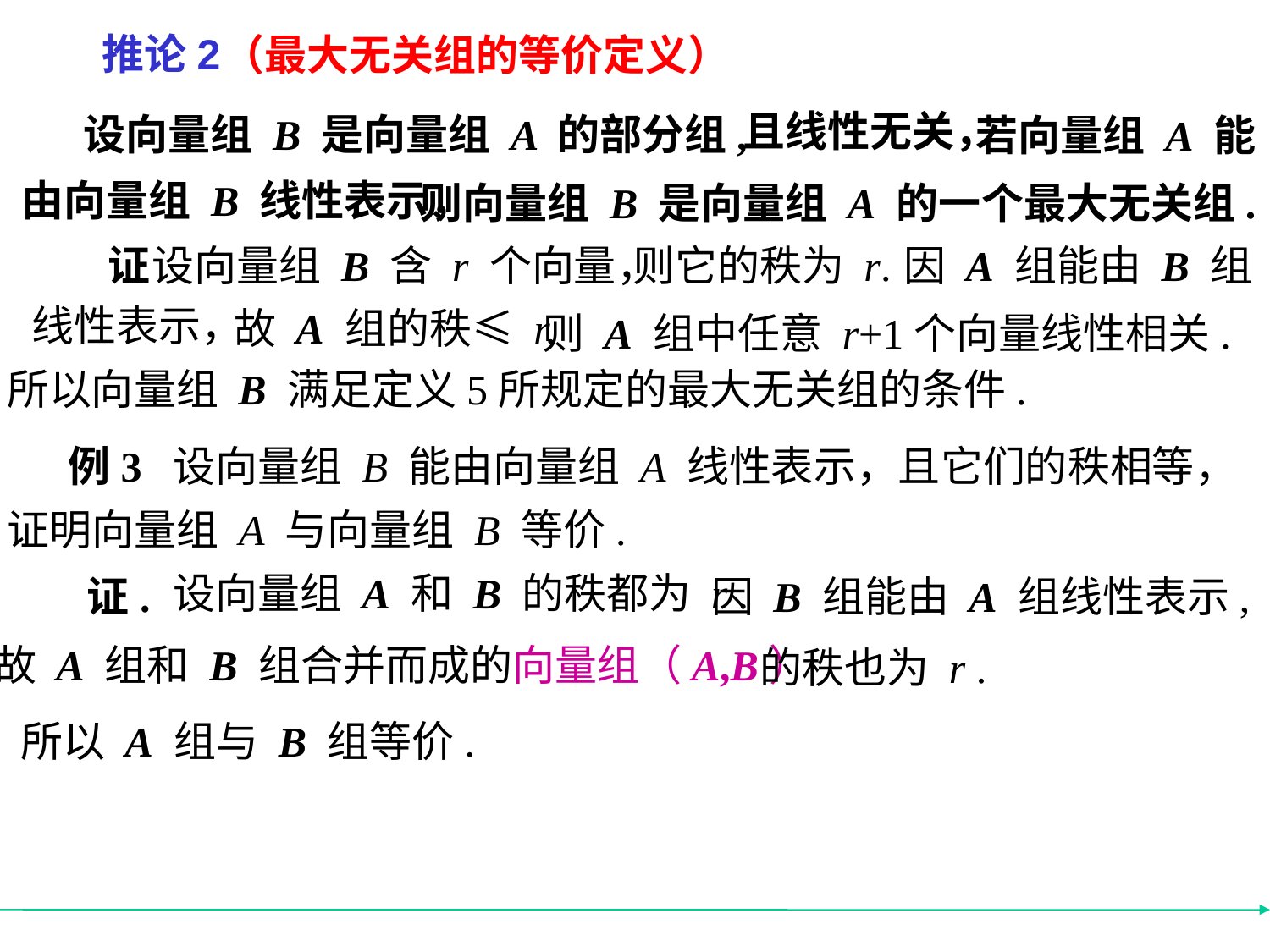

推论2
（最大无关组的等价定义）
且线性无关，
设向量组 B 是向量组 A 的部分组,
若向量组 A 能
由向量组 B 线性表示，
则向量组 B 是向量组 A 的一个最大无关组.
证
设向量组 B 含 r 个向量，
则它的秩为 r.
因 A 组能由 B 组
线性表示，
故 A 组的秩≤ r,
则 A 组中任意 r+1个向量线性相关.
所以向量组 B 满足定义5所规定的最大无关组的条件.
例3  设向量组 B 能由向量组 A 线性表示，且它们的秩相等，
证明向量组 A 与向量组 B 等价.
设向量组 A 和 B 的秩都为 r .
证.
因 B 组能由 A 组线性表示,
故 A 组和 B 组合并而成的向量组（A,B）
的秩也为 r .
所以 A 组与 B 组等价.
7